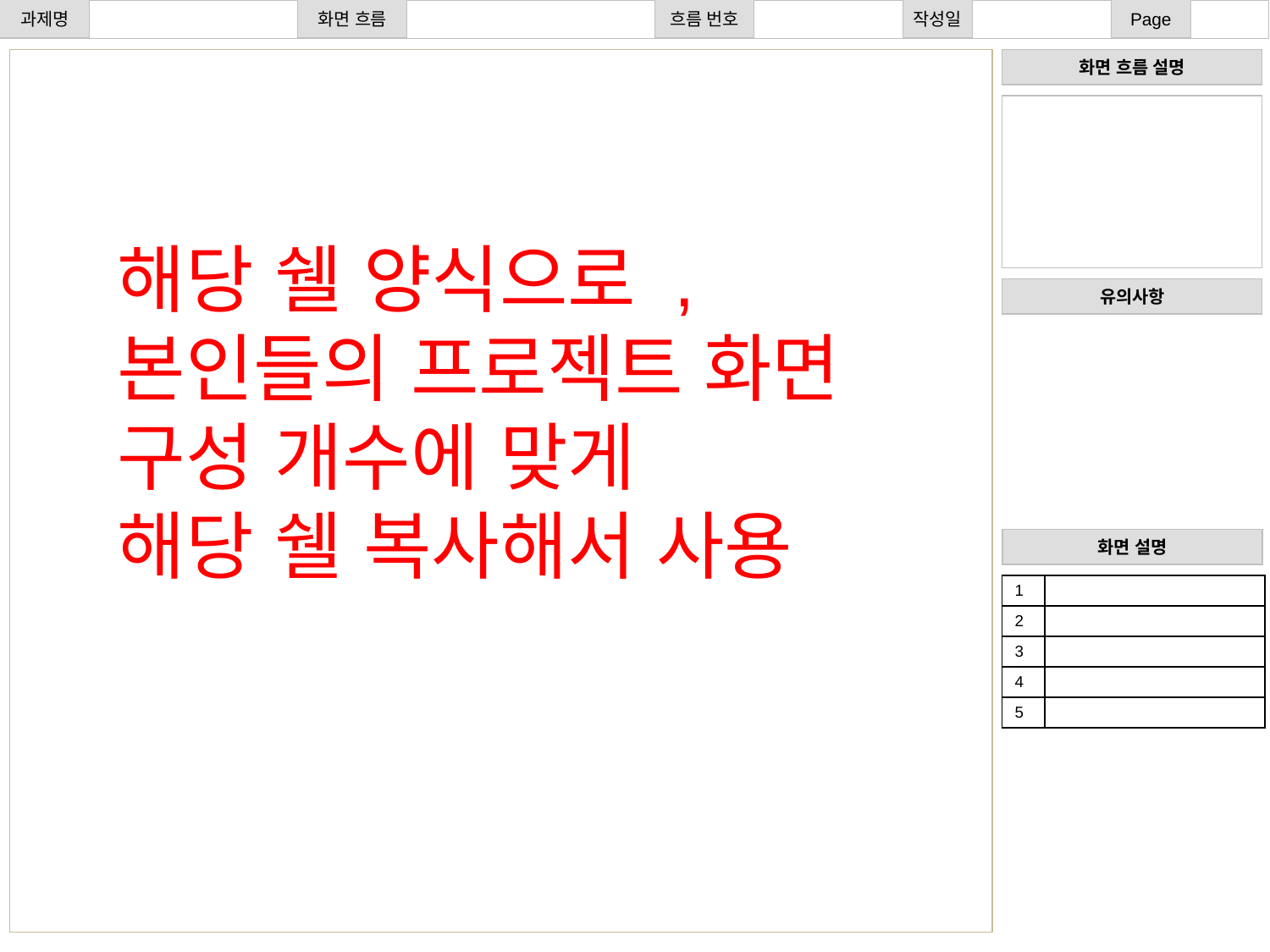

해당 쉘 양식으로 , 본인들의 프로젝트 화면 구성 개수에 맞게
해당 쉘 복사해서 사용

| 1 |  |
| --- | --- |
| 2 |  |
| 3 |  |
| 4 |  |
| 5 |  |